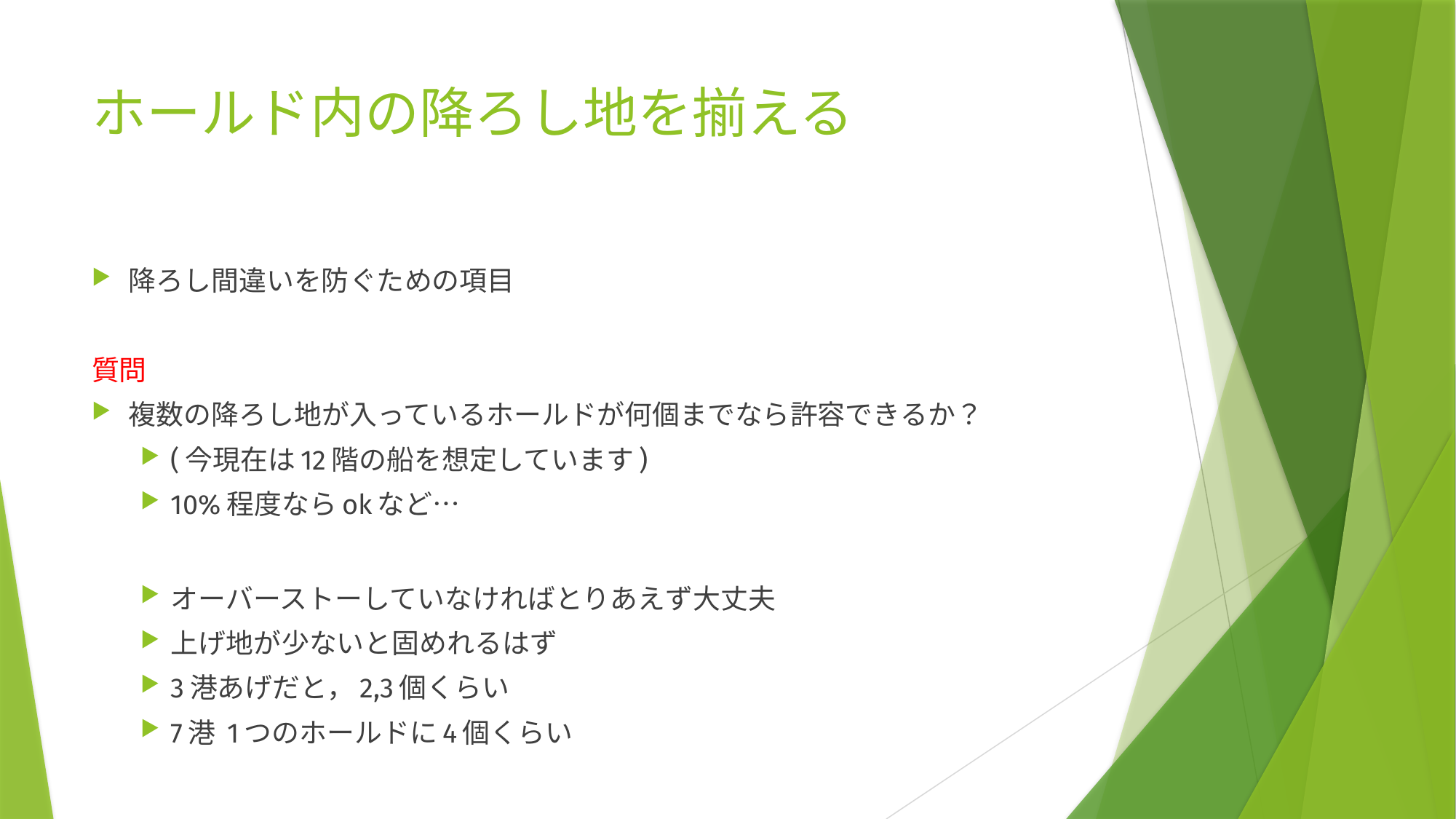

# ホールド内の降ろし地を揃える
降ろし間違いを防ぐための項目

質問
複数の降ろし地が入っているホールドが何個までなら許容できるか？
(今現在は12階の船を想定しています)
10%程度ならokなど…

オーバーストーしていなければとりあえず大丈夫
上げ地が少ないと固めれるはず
3港あげだと，2,3個くらい
7港 1つのホールドに4個くらい